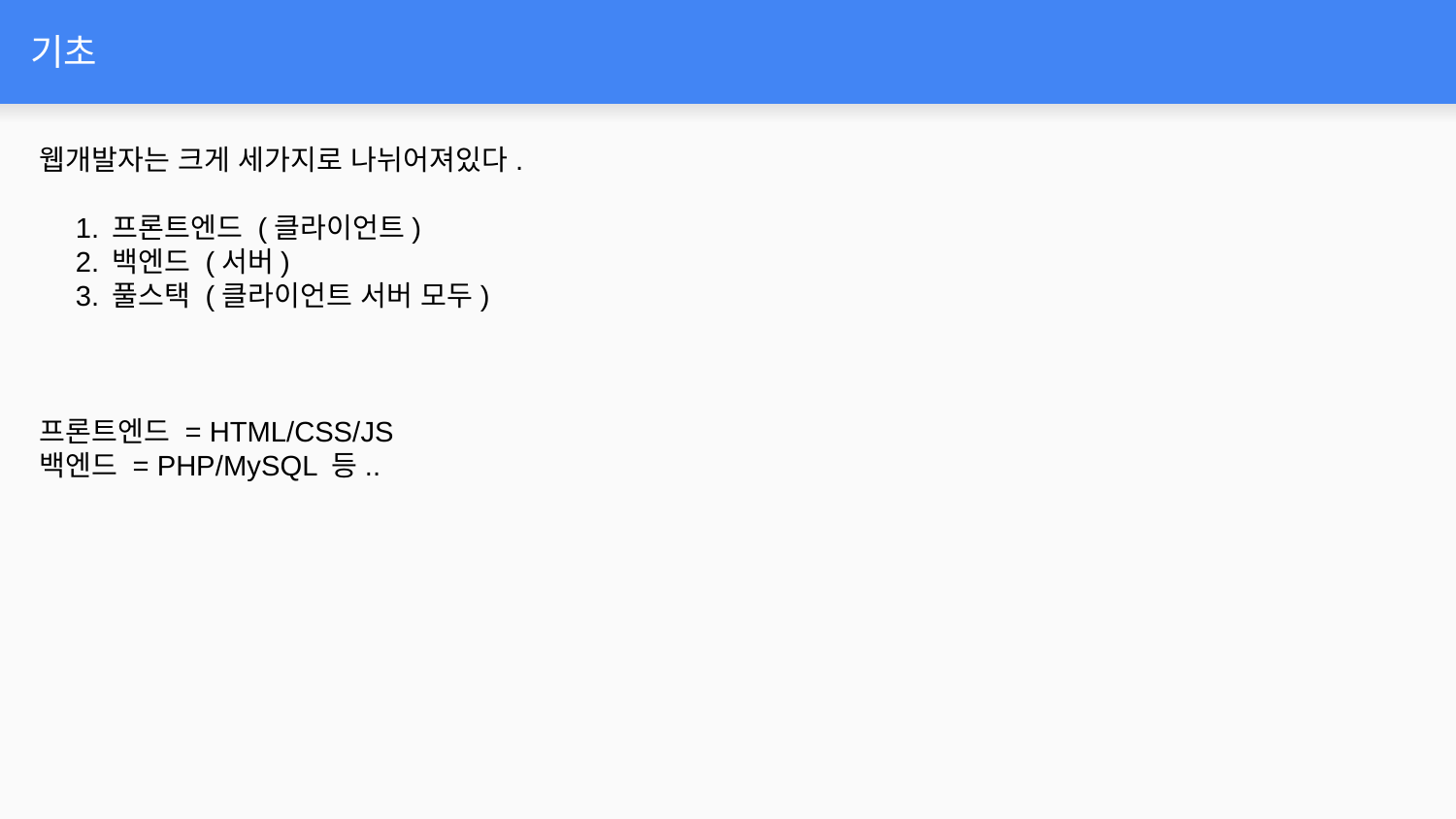

# 기초
웹개발자는 크게 세가지로 나뉘어져있다.

프론트엔드 (클라이언트)
백엔드 (서버)
풀스택 (클라이언트 서버 모두)

프론트엔드 = HTML/CSS/JS
백엔드 = PHP/MySQL 등..